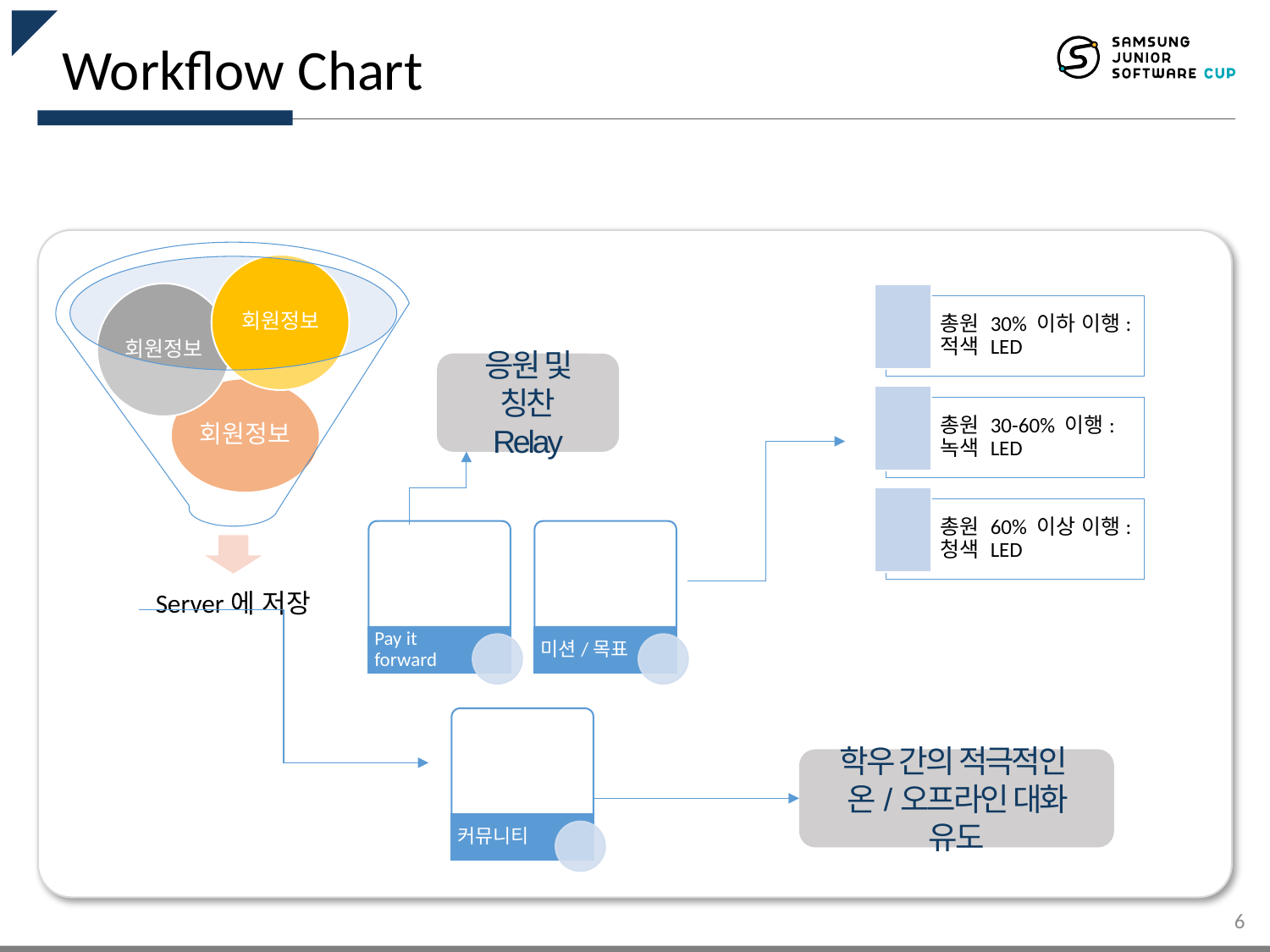

Workflow Chart
Server에 저장
회원정보
회원정보
회원정보
총원 30% 이하 이행: 적색 LED
총원 30-60% 이행:   녹색 LED
총원 60% 이상 이행: 청색 LED

응원 및 칭찬
Relay
Pay it forward
미션/목표
커뮤니티
학우 간의 적극적인
온/오프라인 대화 유도
6